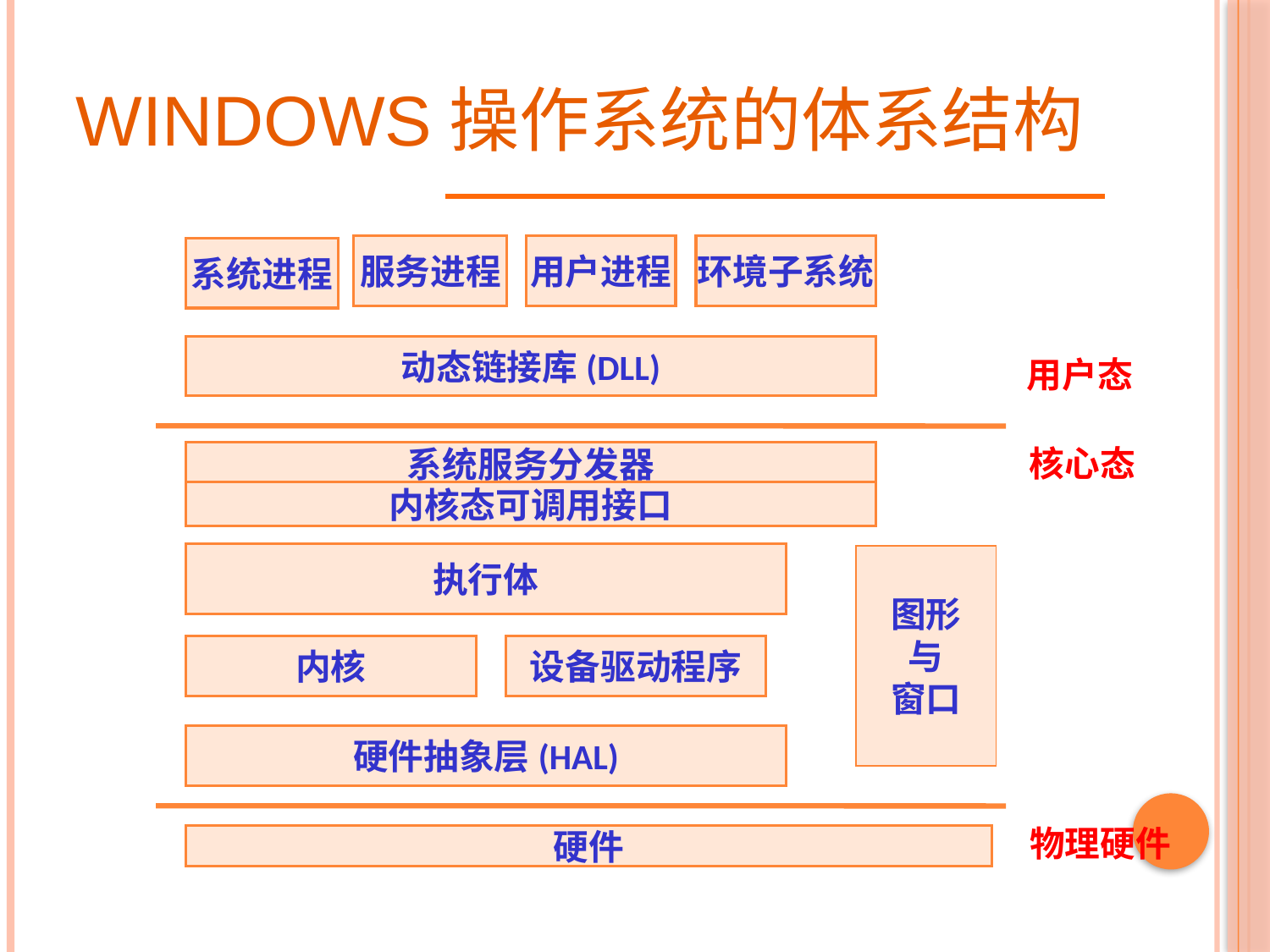

# Windows操作系统的体系结构
服务进程
用户进程
环境子系统
系统进程
动态链接库(DLL)
用户态

核心态
系统服务分发器
内核态可调用接口
执行体
图形
与
窗口
内核
设备驱动程序
硬件抽象层(HAL)

物理硬件
硬件